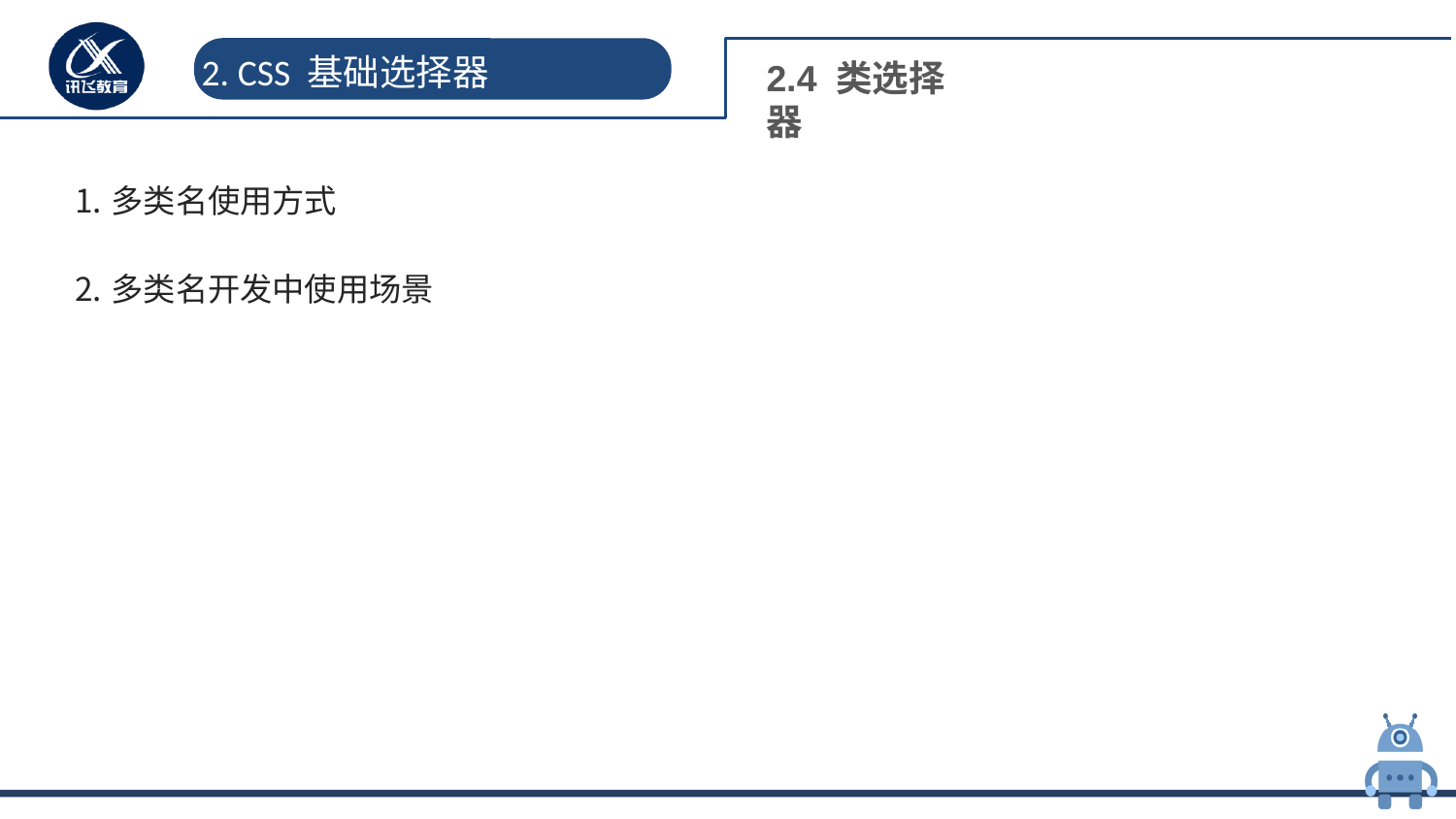

2. CSS 基础选择器
2.4 类选择器
多类名使用方式

多类名开发中使用场景